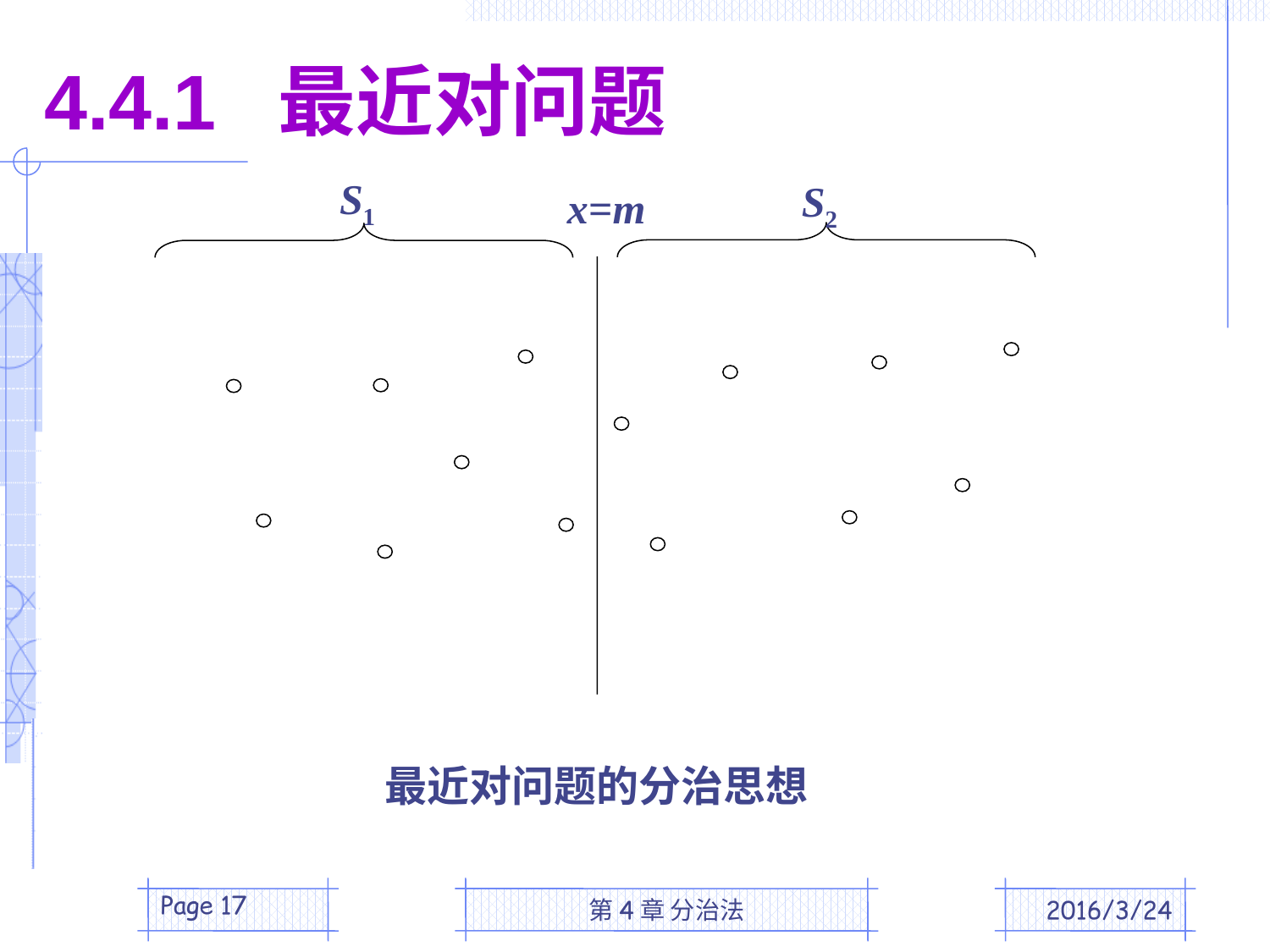

4.4.1  最近对问题
S1
S2
x=m

      最近对问题的分治思想

Page 17
第4章 分治法
2016/3/24